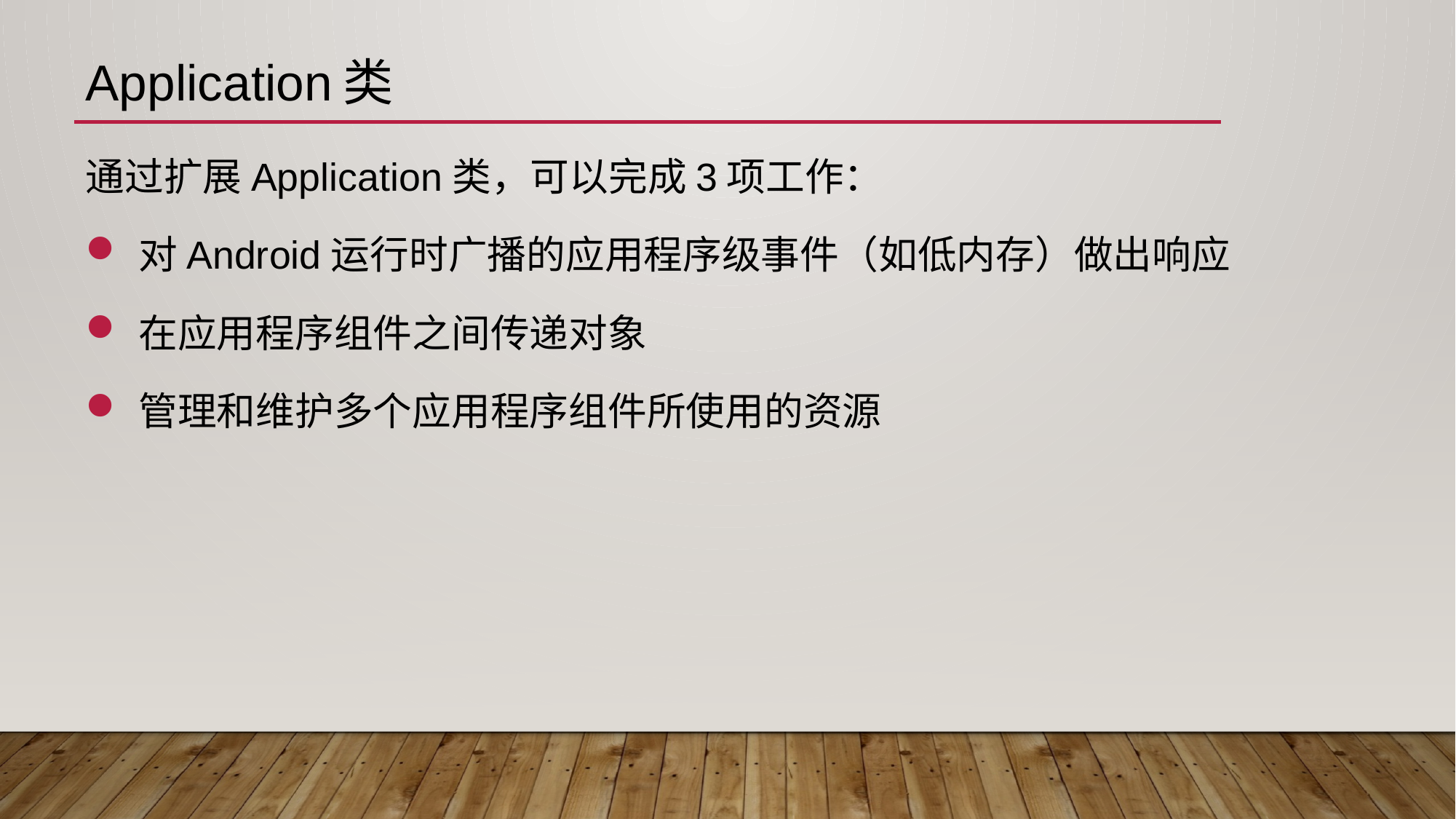

# Application类
通过扩展Application类，可以完成3项工作：
对Android运行时广播的应用程序级事件（如低内存）做出响应
在应用程序组件之间传递对象
管理和维护多个应用程序组件所使用的资源